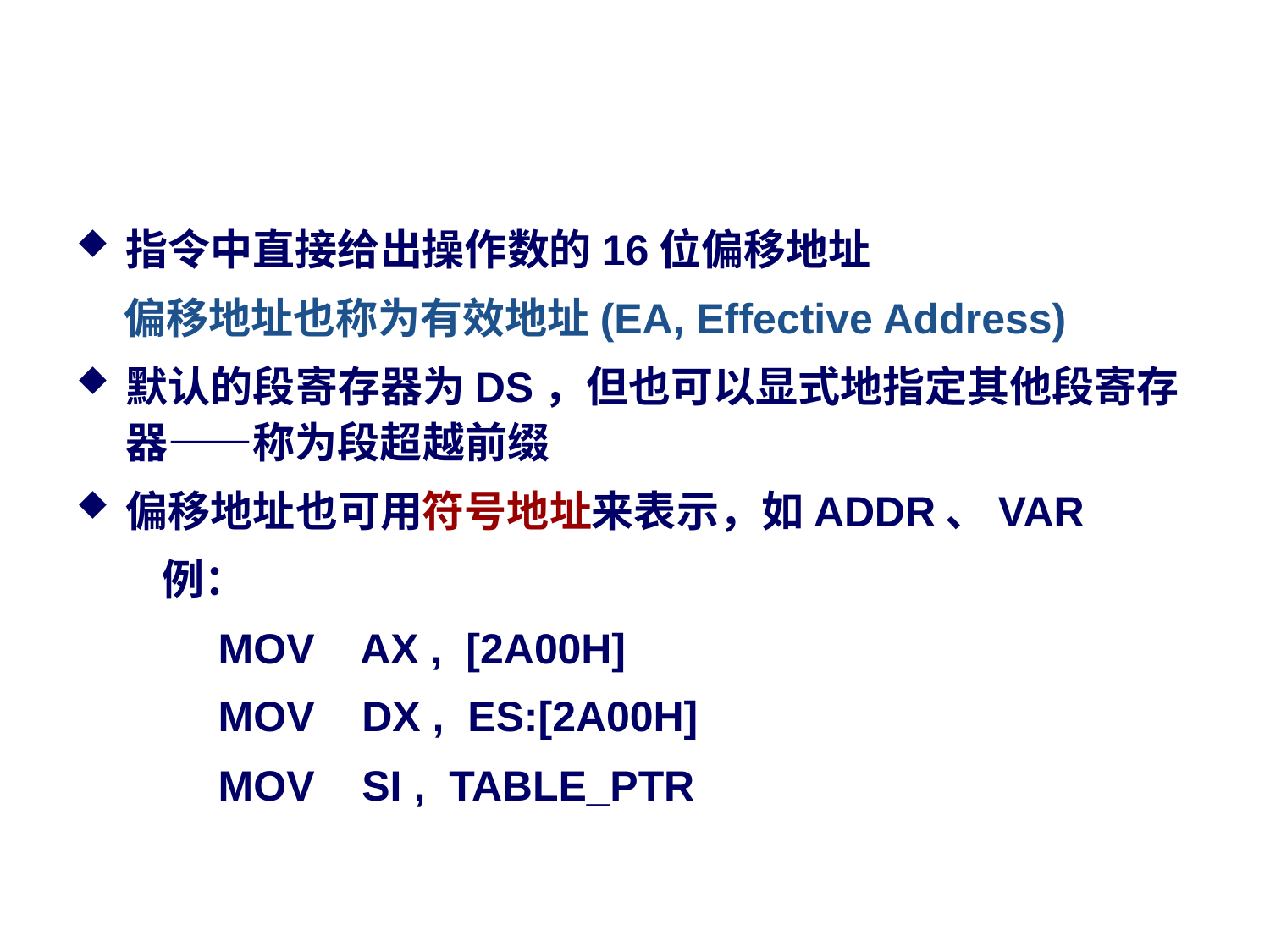

# 二、直接寻址
指令中直接给出操作数的16位偏移地址
    偏移地址也称为有效地址(EA, Effective Address)
默认的段寄存器为DS，但也可以显式地指定其他段寄存器——称为段超越前缀
偏移地址也可用符号地址来表示，如ADDR、VAR
        例：
            MOV    AX ,  [2A00H]
            MOV    DX ,  ES:[2A00H]
            MOV    SI ,  TABLE_PTR